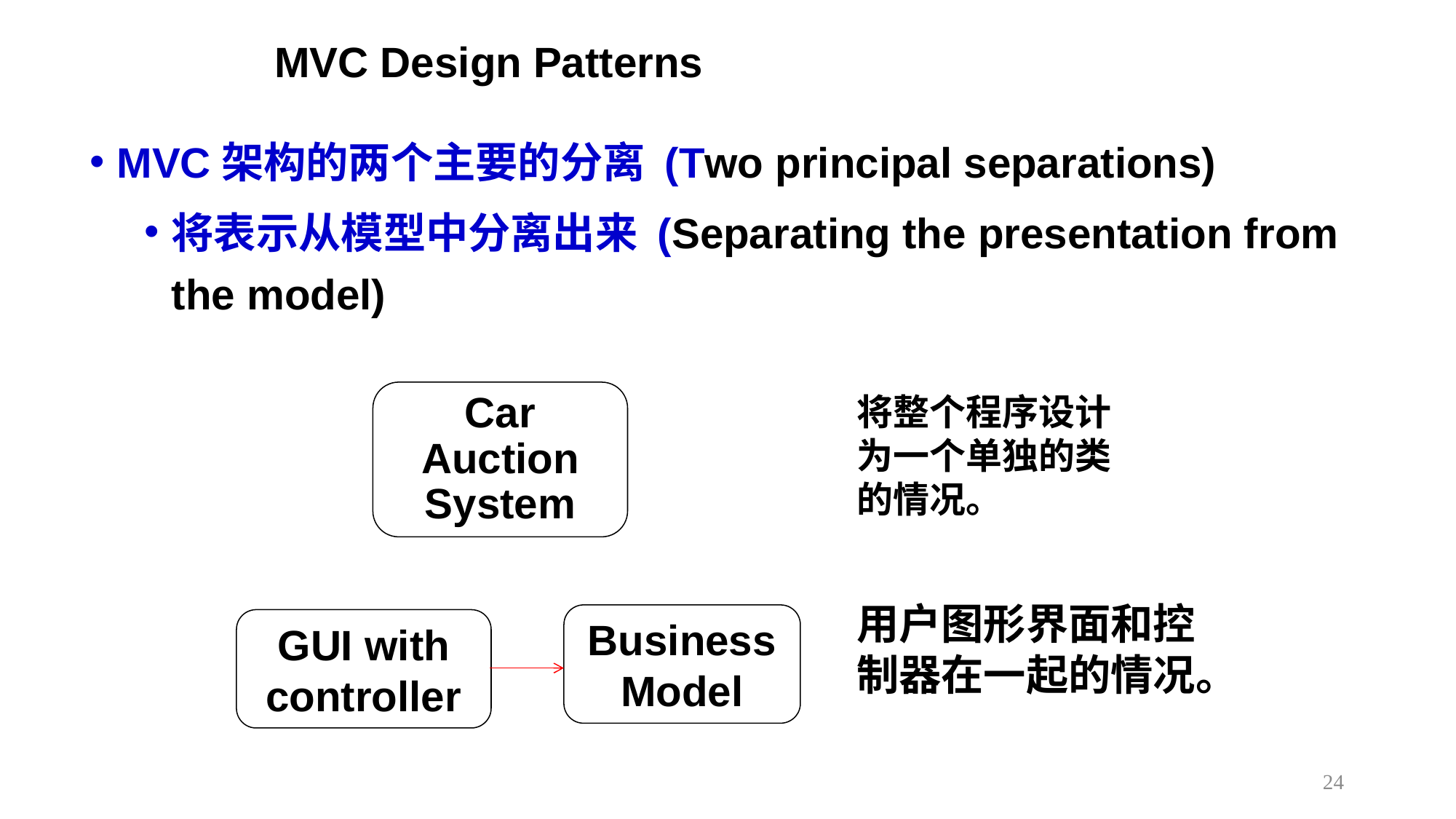

# MVC Design Patterns
MVC架构的两个主要的分离 (Two principal separations)
将表示从模型中分离出来 (Separating the presentation from the model)
Car Auction
System
将整个程序设计为一个单独的类的情况。
用户图形界面和控制器在一起的情况。
Business Model
GUI with controller
24